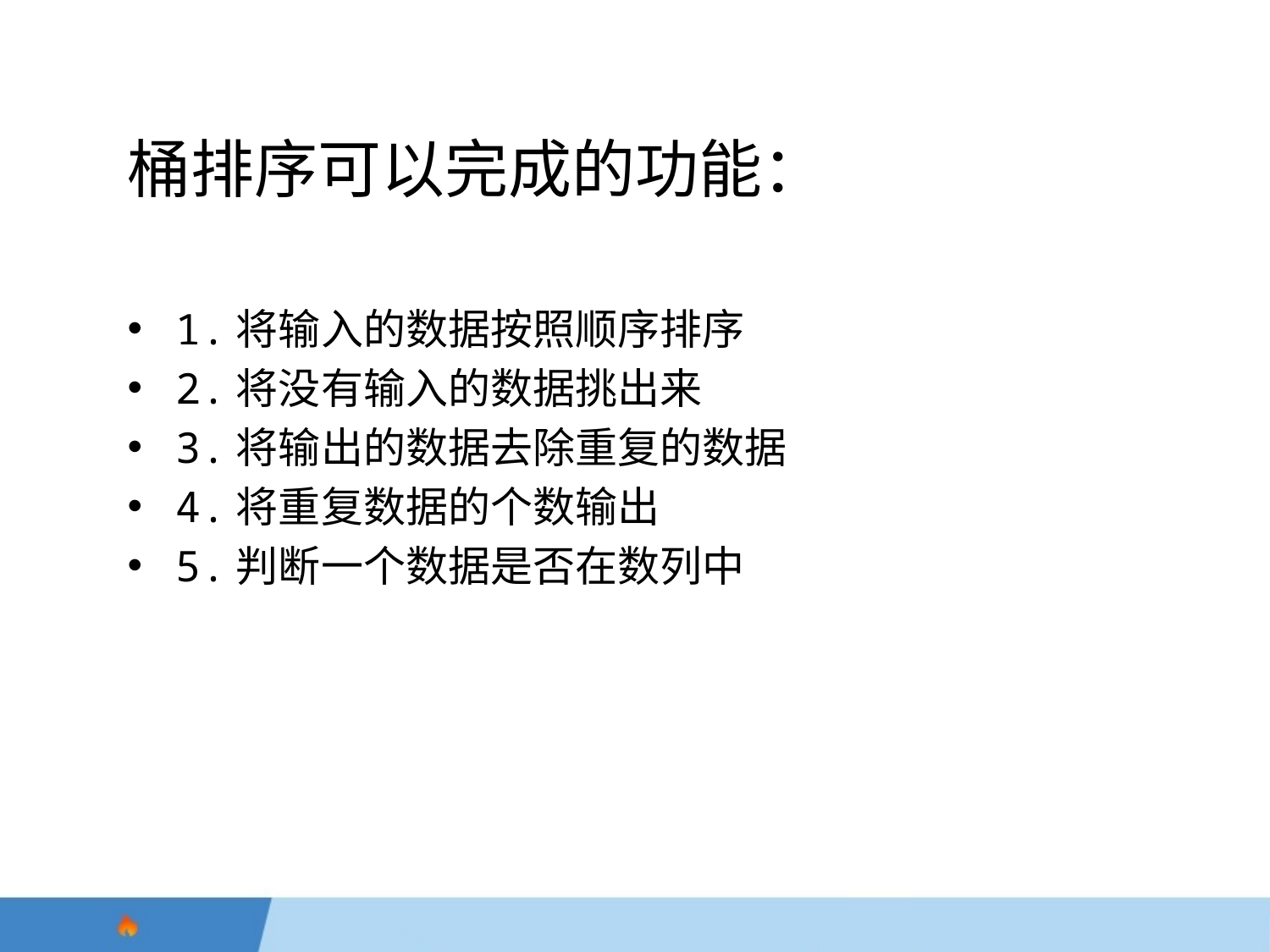

桶排序可以完成的功能：

1.将输入的数据按照顺序排序
2.将没有输入的数据挑出来
3.将输出的数据去除重复的数据
4.将重复数据的个数输出
5.判断一个数据是否在数列中